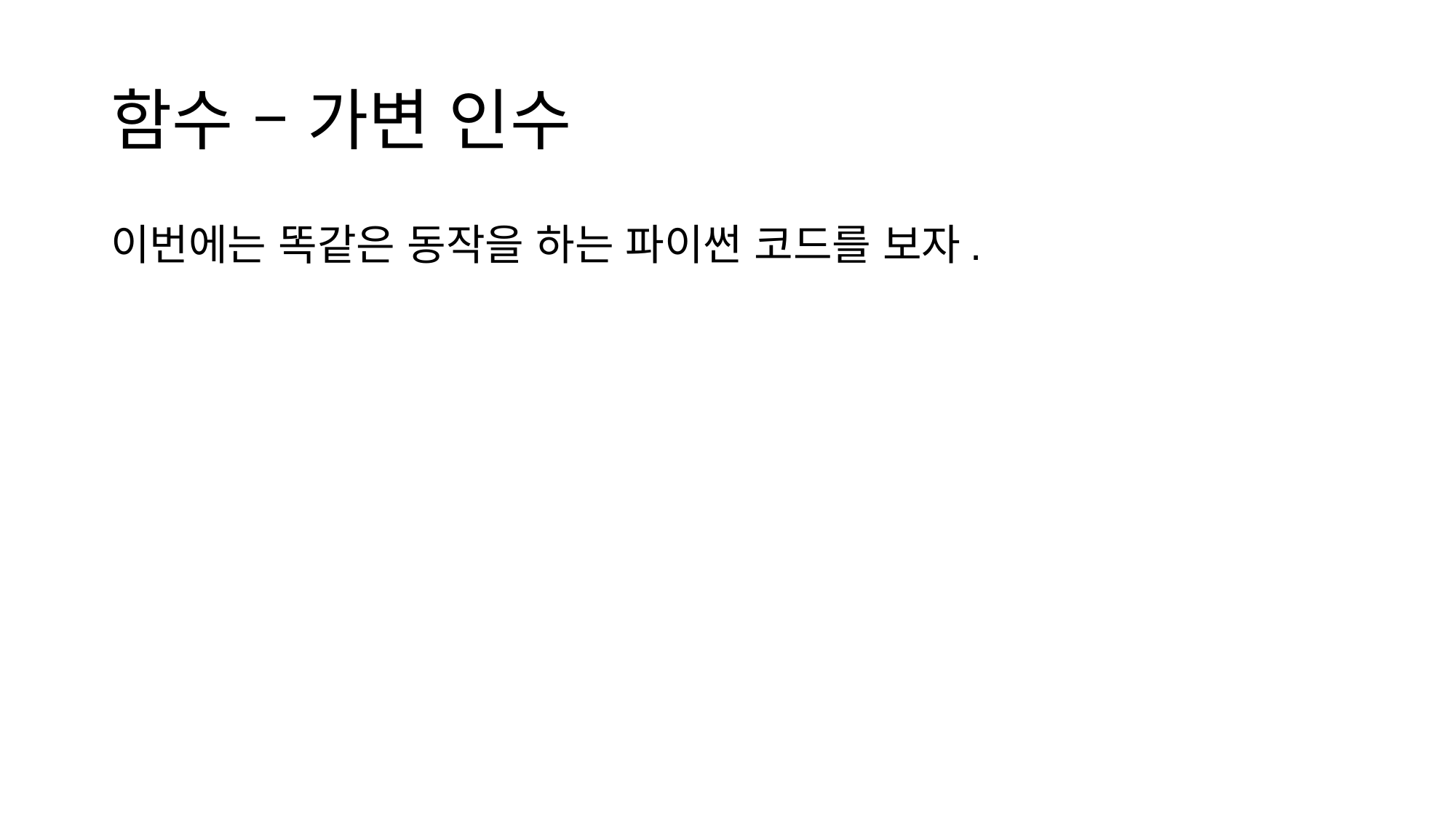

# 함수 – 가변 인수
이번에는 똑같은 동작을 하는 파이썬 코드를 보자.